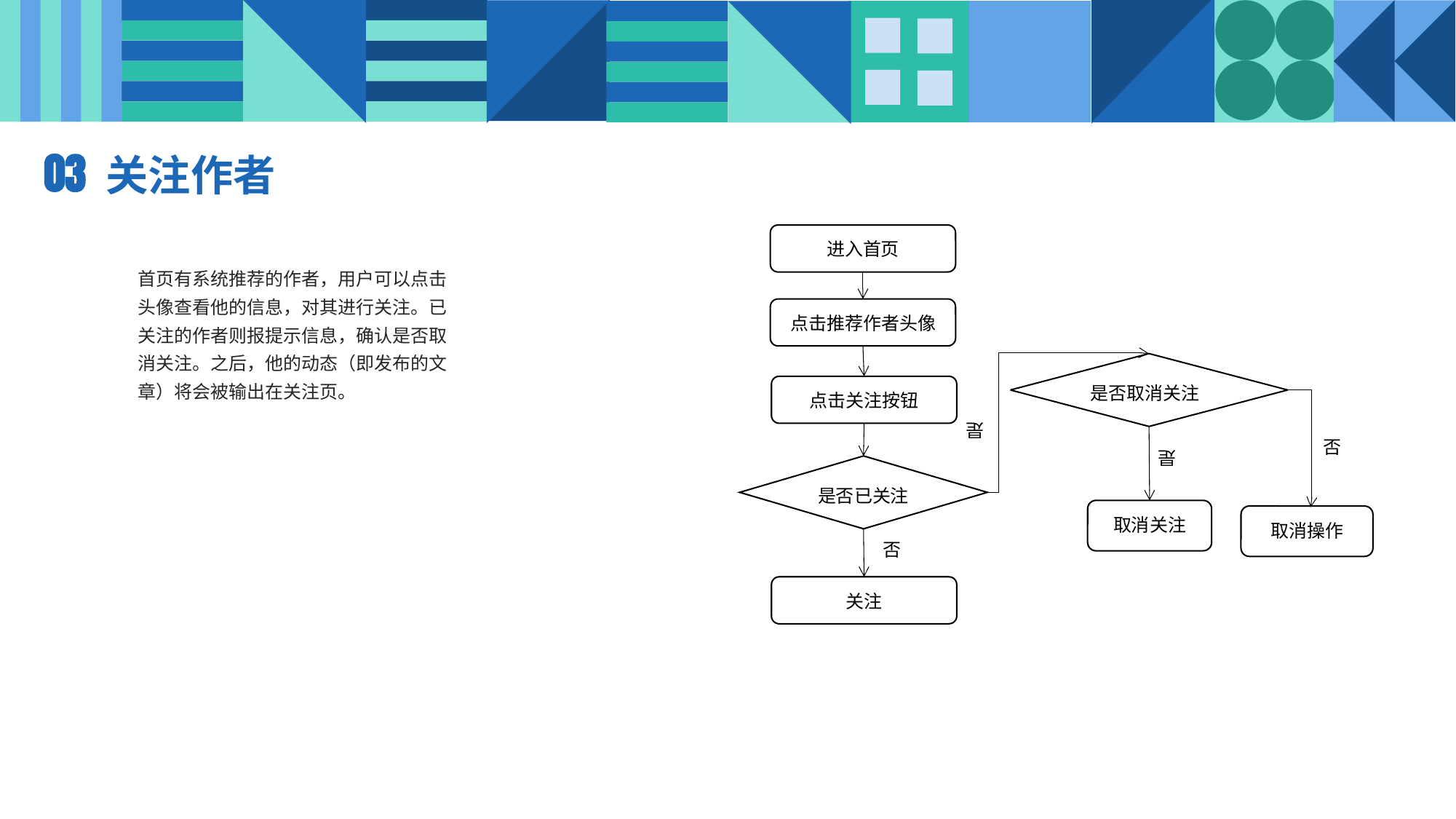

03 关注作者

进入首页
点击推荐作者头像
是否取消关注
点击关注按钮
是
否
是
是否已关注
取消关注
取消操作
否
关注
首页有系统推荐的作者，用户可以点击头像查看他的信息，对其进行关注。已关注的作者则报提示信息，确认是否取消关注。之后，他的动态（即发布的文章）将会被输出在关注页。